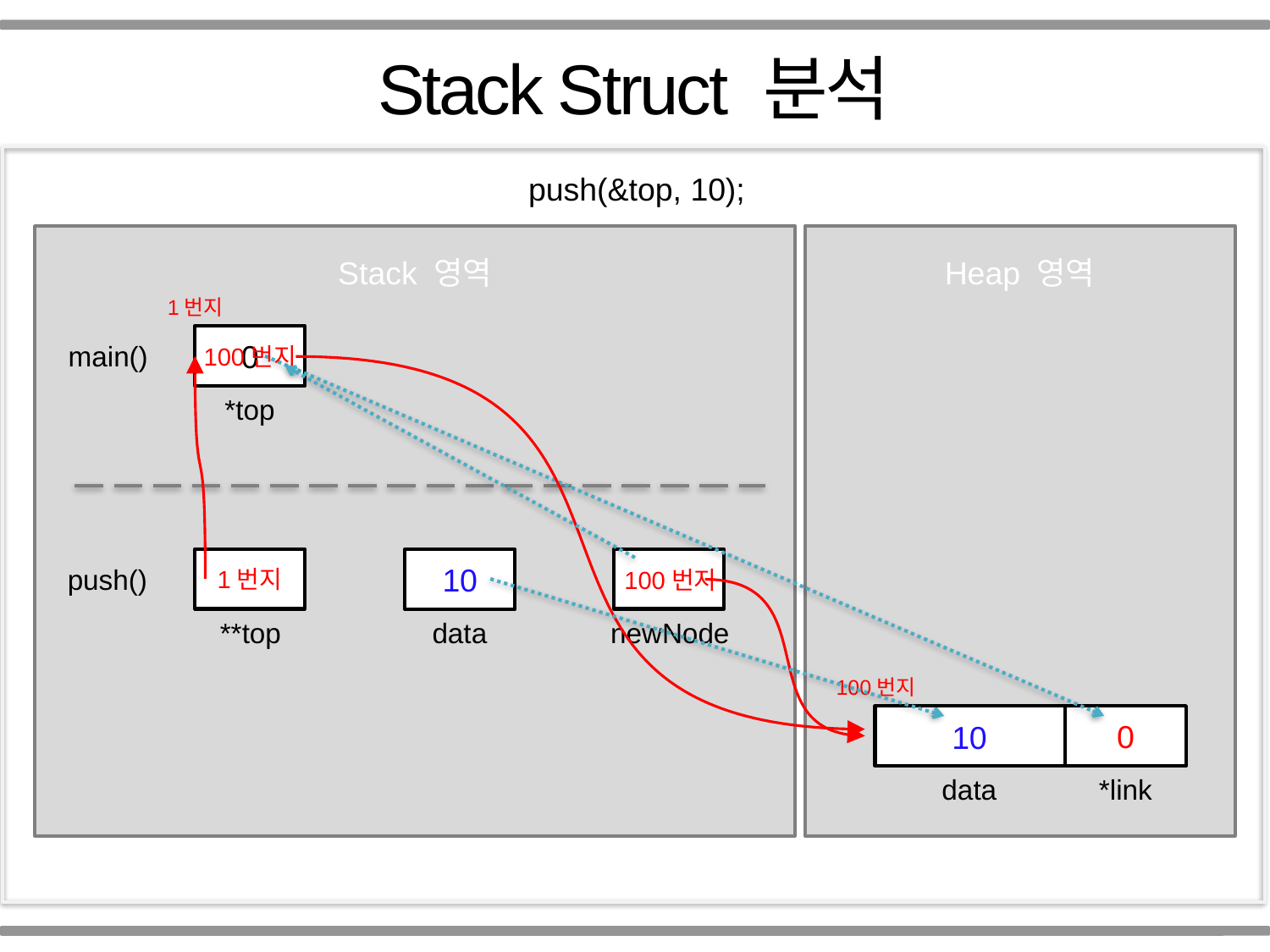

Part 01

Stack Struct 분석

push(&top, 10);

Stack 영역

Heap 영역
1번지

0
main()
100번지
*top

**top

newNode

data
10
push()
1번지
100번지
100번지

data
*link
0
10